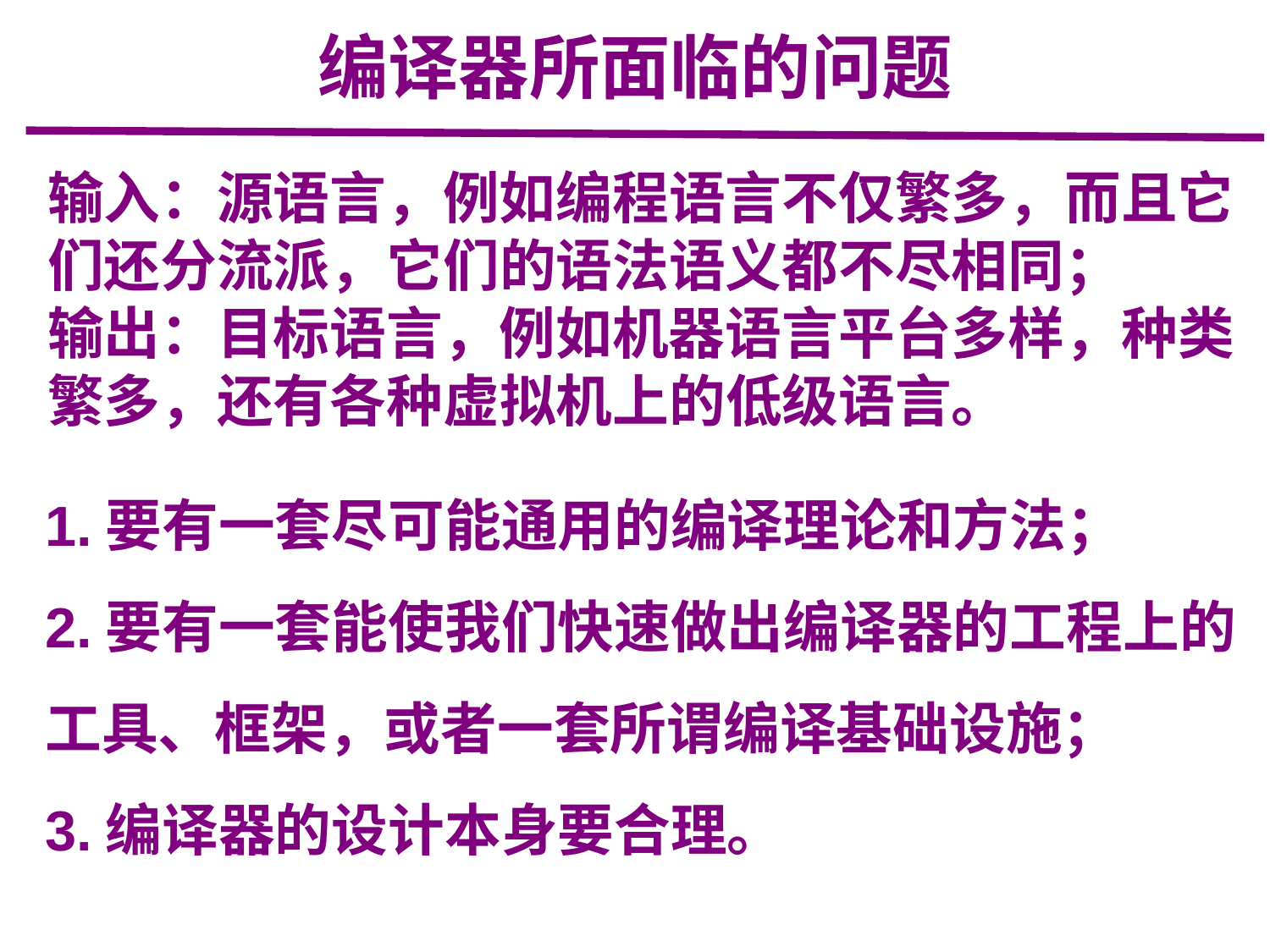

编译器所面临的问题
输入：源语言，例如编程语言不仅繁多，而且它们还分流派，它们的语法语义都不尽相同；
输出：目标语言，例如机器语言平台多样，种类繁多，还有各种虚拟机上的低级语言。

1.要有一套尽可能通用的编译理论和方法；
2.要有一套能使我们快速做出编译器的工程上的工具、框架，或者一套所谓编译基础设施；
3.编译器的设计本身要合理。